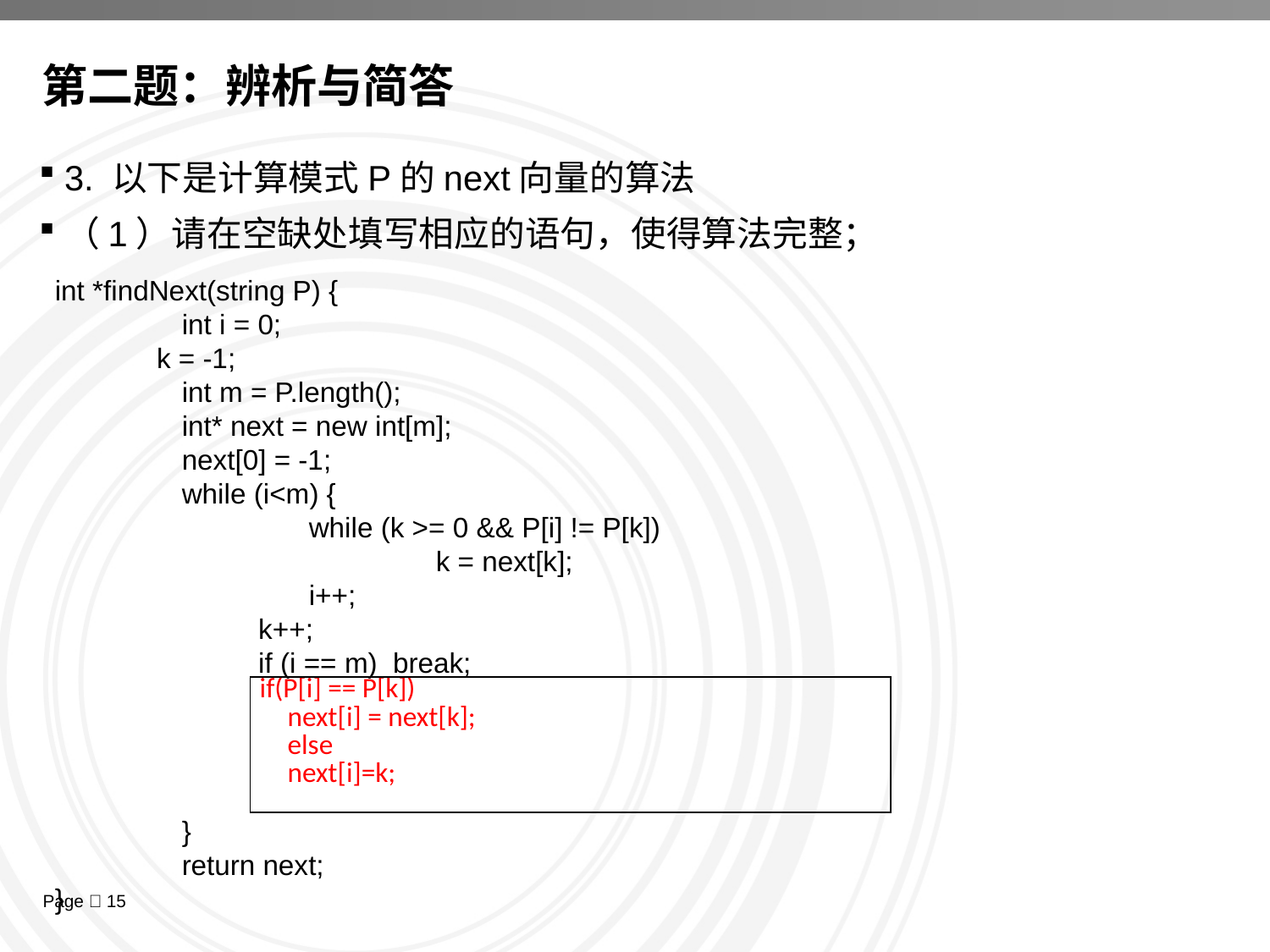

# 第二题：辨析与简答
3. 以下是计算模式P的next向量的算法
（1）请在空缺处填写相应的语句，使得算法完整；

int *findNext(string P) {
	int i = 0;
             k = -1;
	int m = P.length();
	int* next = new int[m];
	next[0] = -1;
	while (i<m) {
		while (k >= 0 && P[i] != P[k])
			k = next[k];
		i++;
                          k++;
                          if (i == m)  break;

	}
	return next;
}

| if(P[i] == P[k]) next[i] = next[k]; else next[i]=k; |
| --- |